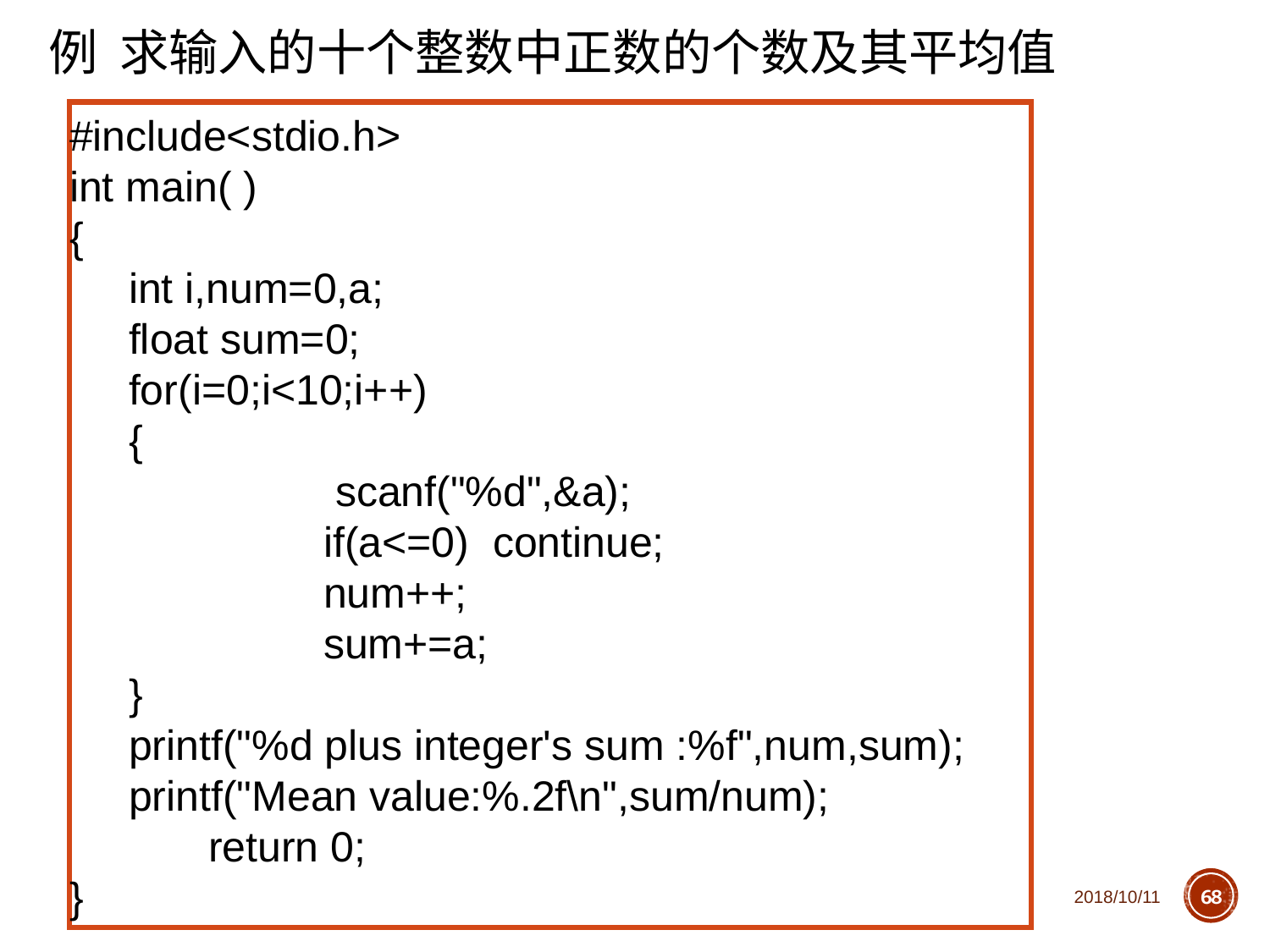

例  求输入的十个整数中正数的个数及其平均值
#include<stdio.h>
int main( )
{
     int i,num=0,a;
     float sum=0;
     for(i=0;i<10;i++)
     {
		 scanf("%d",&a);
		if(a<=0)  continue;
		num++;
		sum+=a;
     }
     printf("%d plus integer's sum :%f",num,sum);
     printf("Mean value:%.2f\n",sum/num);
	 return 0;
}
2018/10/11
68